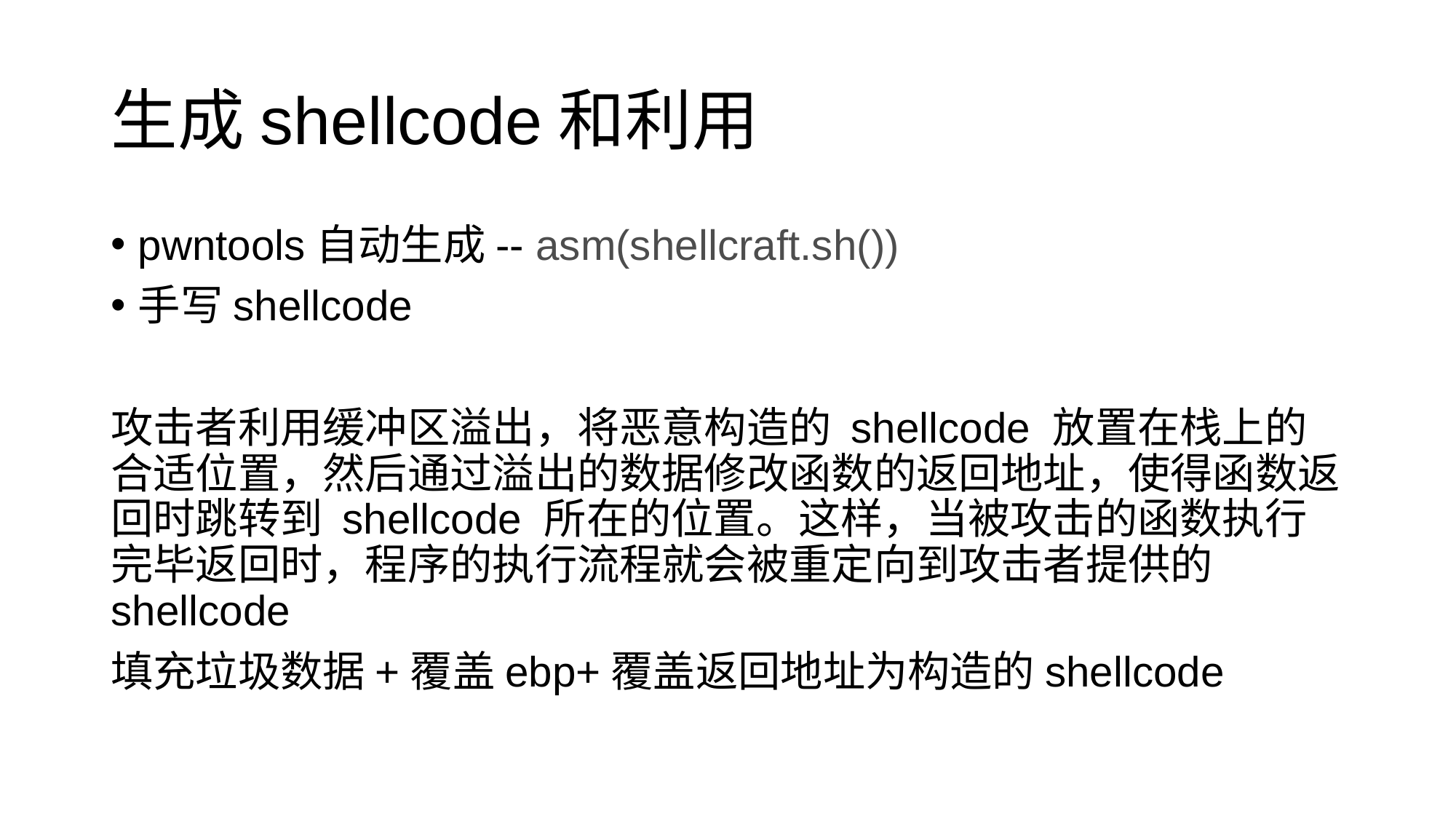

# 生成shellcode和利用
pwntools自动生成-- asm(shellcraft.sh())
手写shellcode

攻击者利用缓冲区溢出，将恶意构造的 shellcode 放置在栈上的合适位置，然后通过溢出的数据修改函数的返回地址，使得函数返回时跳转到 shellcode 所在的位置。这样，当被攻击的函数执行完毕返回时，程序的执行流程就会被重定向到攻击者提供的 shellcode
填充垃圾数据+覆盖ebp+覆盖返回地址为构造的shellcode